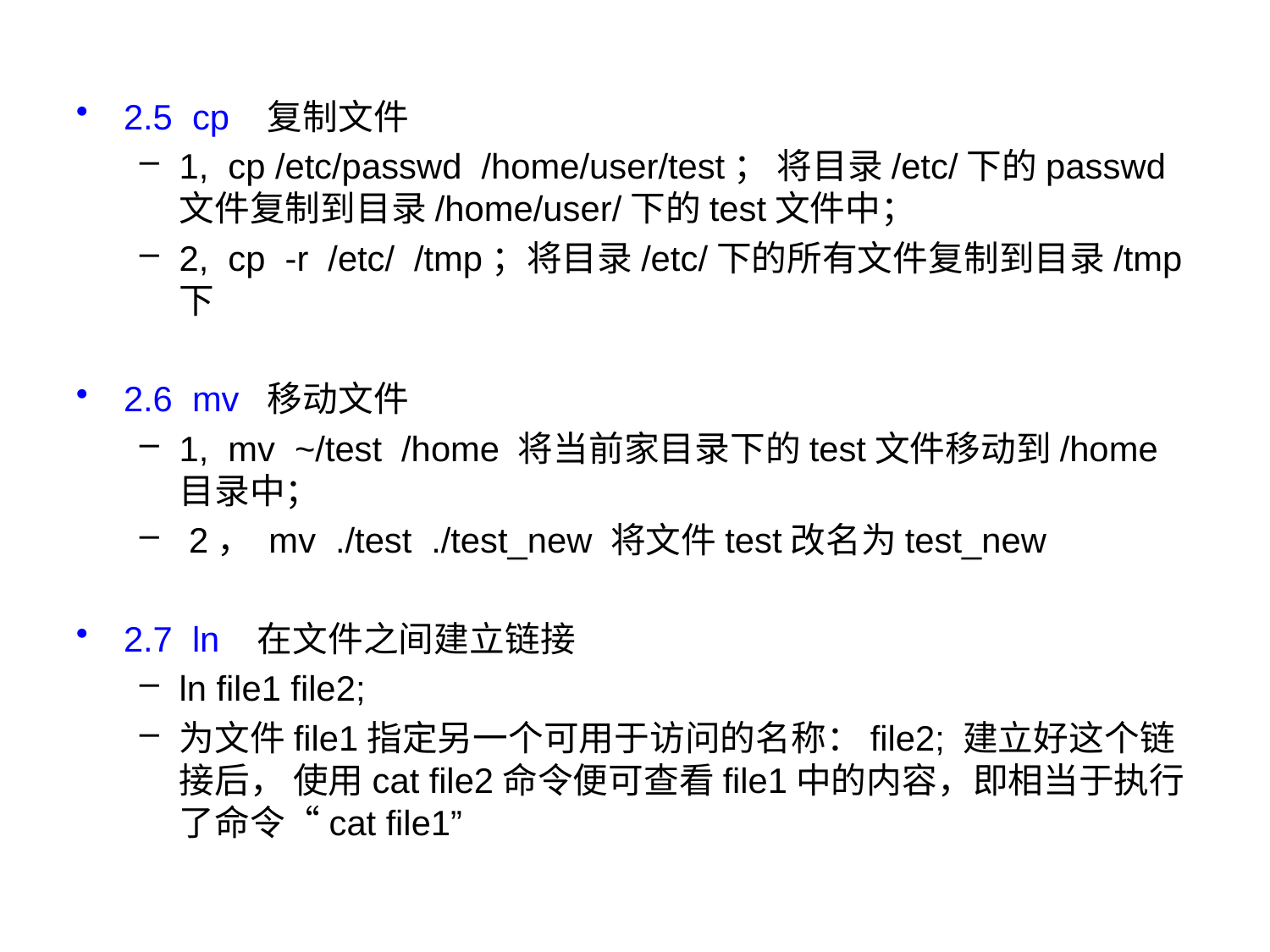

2.5  cp   复制文件
1,  cp /etc/passwd  /home/user/test； 将目录/etc/下的passwd文件复制到目录/home/user/下的test文件中；
2,  cp  -r  /etc/  /tmp；将目录/etc/下的所有文件复制到目录/tmp下

2.6  mv  移动文件
1,  mv  ~/test  /home 将当前家目录下的test文件移动到/home目录中；
 2， mv  ./test  ./test_new 将文件test改名为test_new

2.7  ln   在文件之间建立链接
ln file1 file2;
为文件file1指定另一个可用于访问的名称：file2; 建立好这个链接后， 使用cat file2命令便可查看file1中的内容，即相当于执行了命令“cat file1”